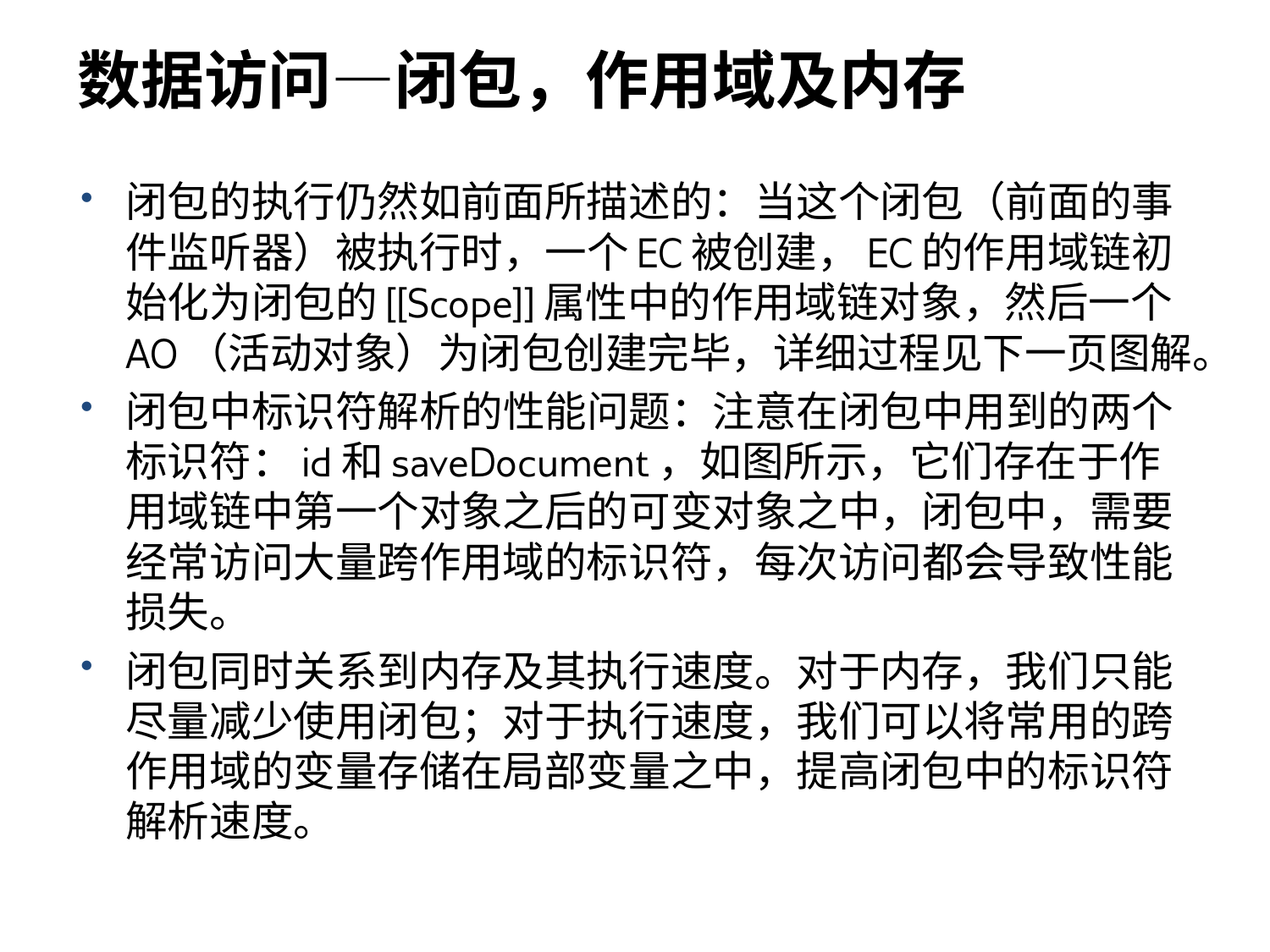

# 数据访问—闭包，作用域及内存
闭包的执行仍然如前面所描述的：当这个闭包（前面的事件监听器）被执行时，一个EC被创建，EC的作用域链初始化为闭包的[[Scope]]属性中的作用域链对象，然后一个AO（活动对象）为闭包创建完毕，详细过程见下一页图解。
闭包中标识符解析的性能问题：注意在闭包中用到的两个标识符：id和saveDocument，如图所示，它们存在于作用域链中第一个对象之后的可变对象之中，闭包中，需要经常访问大量跨作用域的标识符，每次访问都会导致性能损失。
闭包同时关系到内存及其执行速度。对于内存，我们只能尽量减少使用闭包；对于执行速度，我们可以将常用的跨作用域的变量存储在局部变量之中，提高闭包中的标识符解析速度。
27